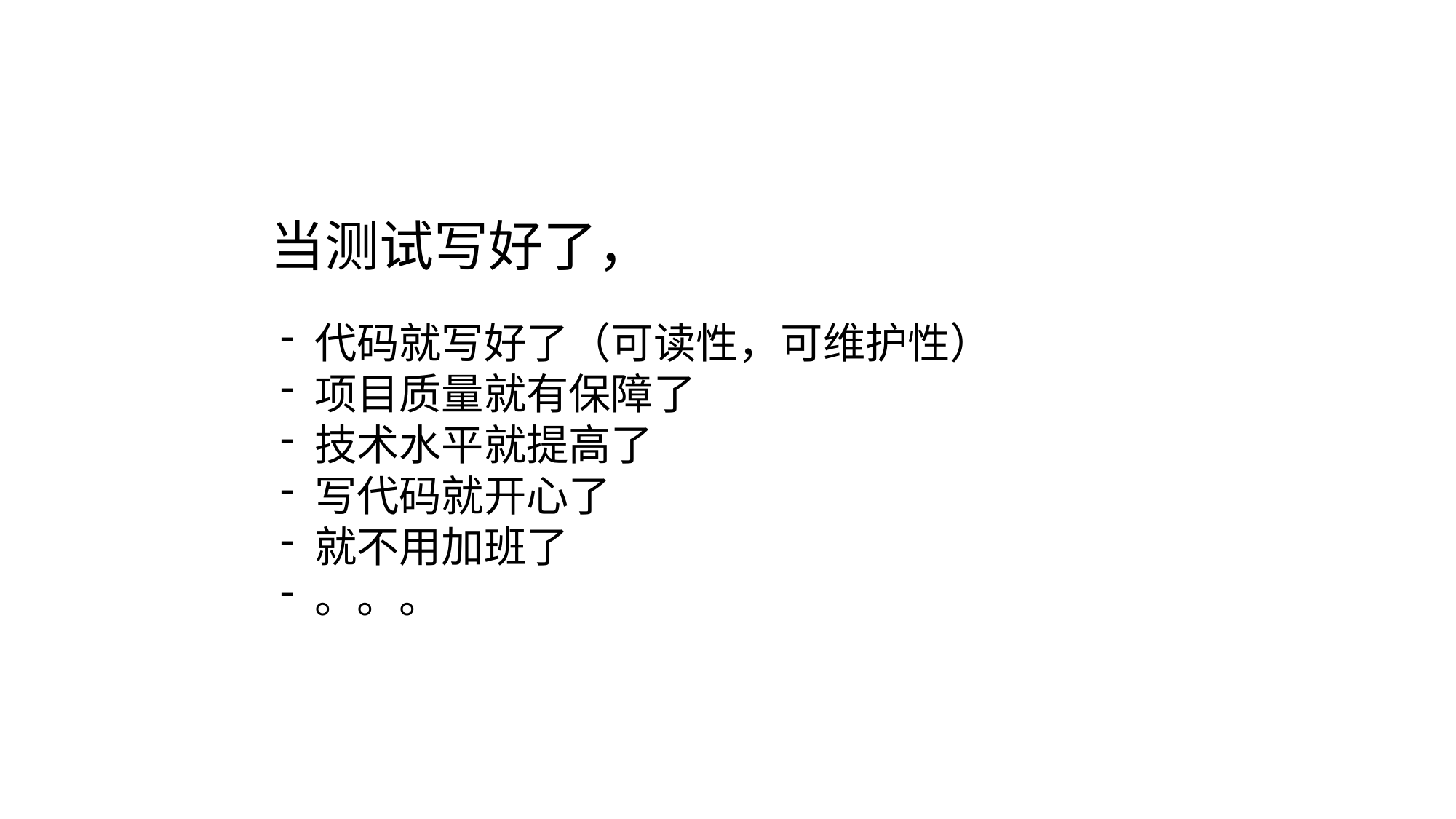

当测试写好了，
代码就写好了（可读性，可维护性）
项目质量就有保障了
技术水平就提高了
写代码就开心了
就不用加班了
。。。